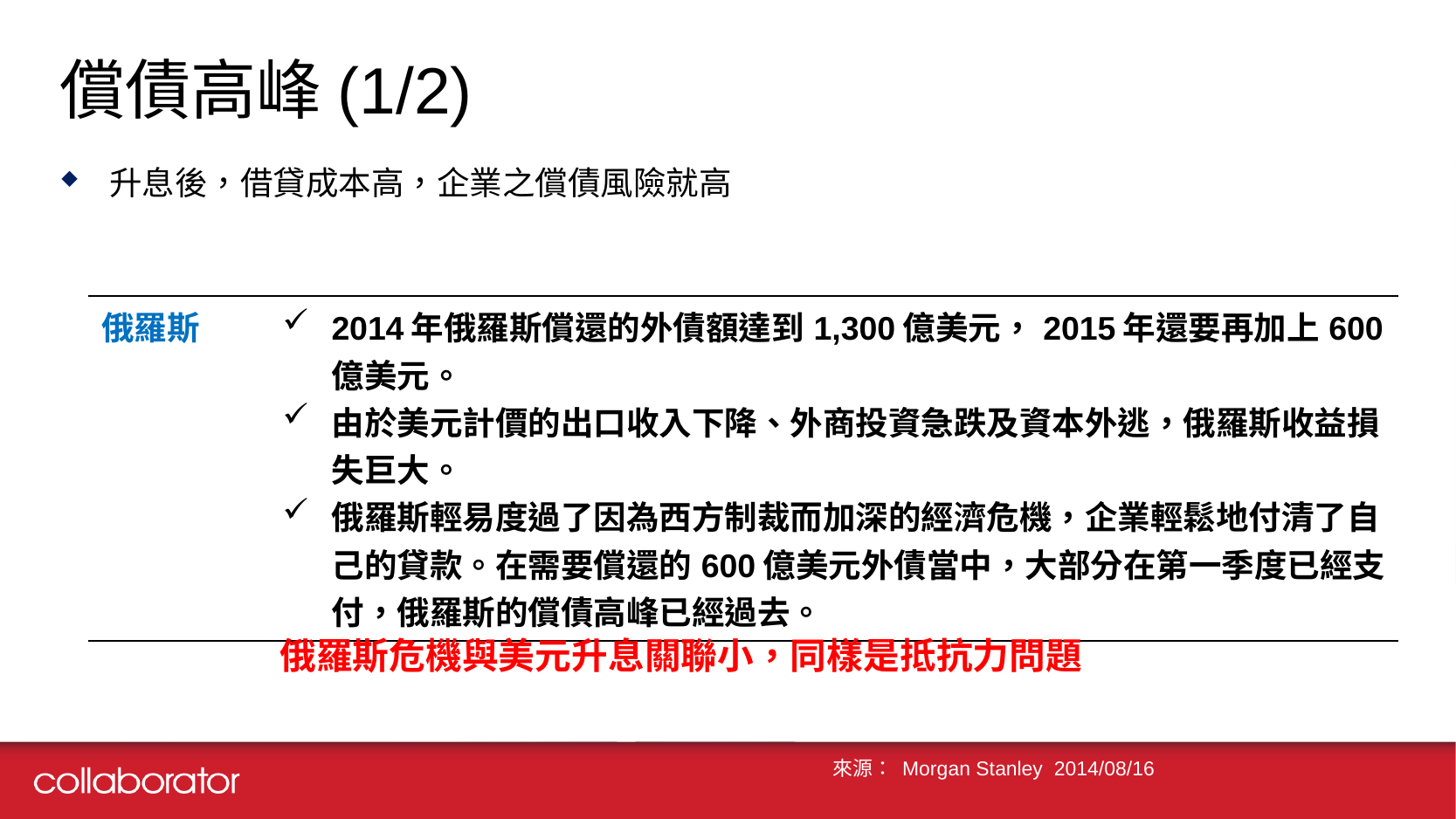

# 償債高峰(1/2)
升息後，借貸成本高，企業之償債風險就高

| 俄羅斯 | 2014年俄羅斯償還的外債額達到1,300億美元，2015年還要再加上600億美元。 由於美元計價的出口收入下降、外商投資急跌及資本外逃，俄羅斯收益損失巨大。 俄羅斯輕易度過了因為西方制裁而加深的經濟危機，企業輕鬆地付清了自己的貸款。在需要償還的600億美元外債當中，大部分在第一季度已經支付，俄羅斯的償債高峰已經過去。 |
| --- | --- |
俄羅斯危機與美元升息關聯小，同樣是抵抗力問題
來源： Morgan Stanley  2014/08/16